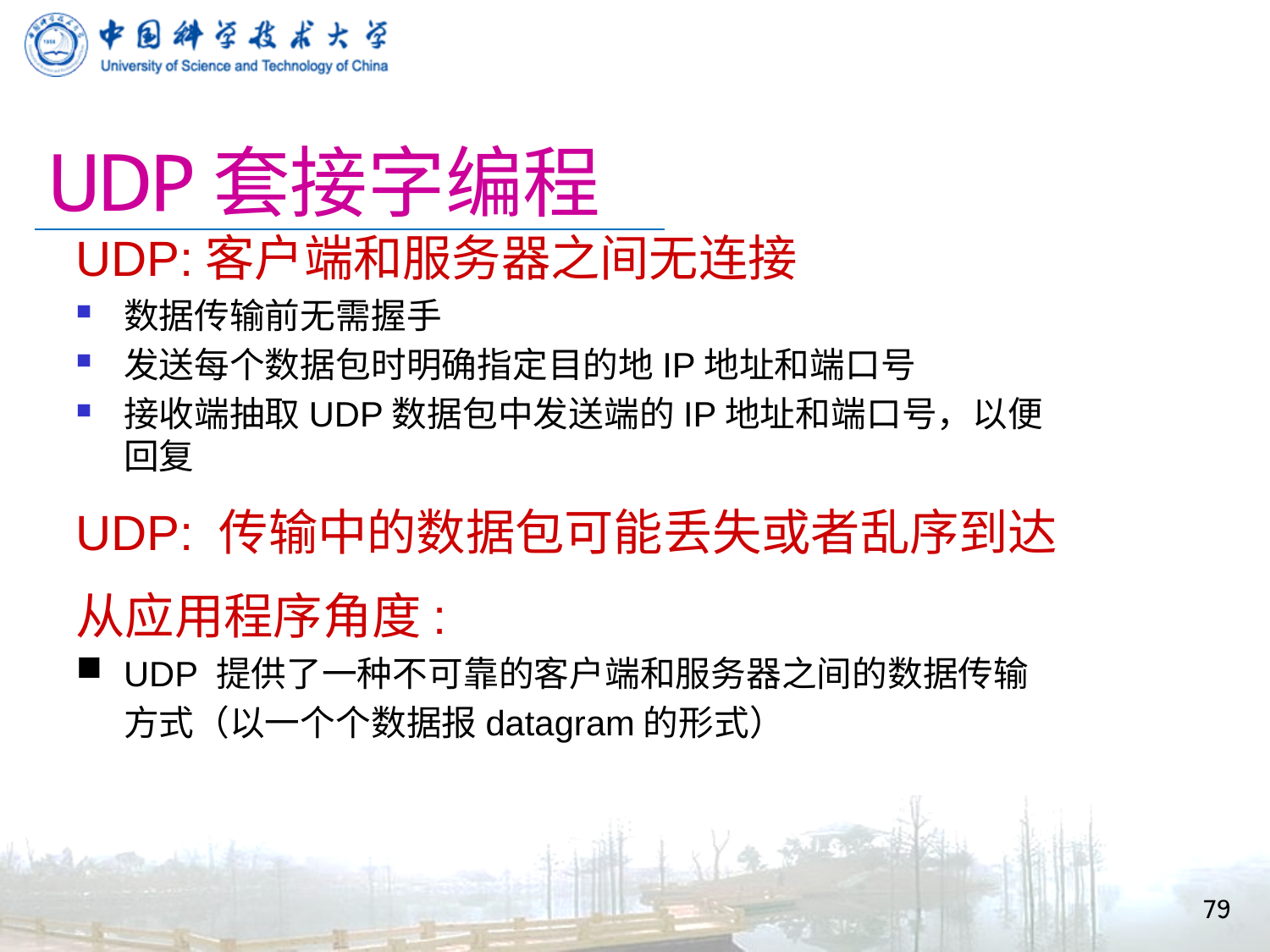

# UDP套接字编程
UDP:客户端和服务器之间无连接
数据传输前无需握手
发送每个数据包时明确指定目的地IP地址和端口号
接收端抽取UDP数据包中发送端的IP地址和端口号，以便回复
UDP: 传输中的数据包可能丢失或者乱序到达
从应用程序角度:
UDP 提供了一种不可靠的客户端和服务器之间的数据传输方式（以一个个数据报datagram的形式）
79